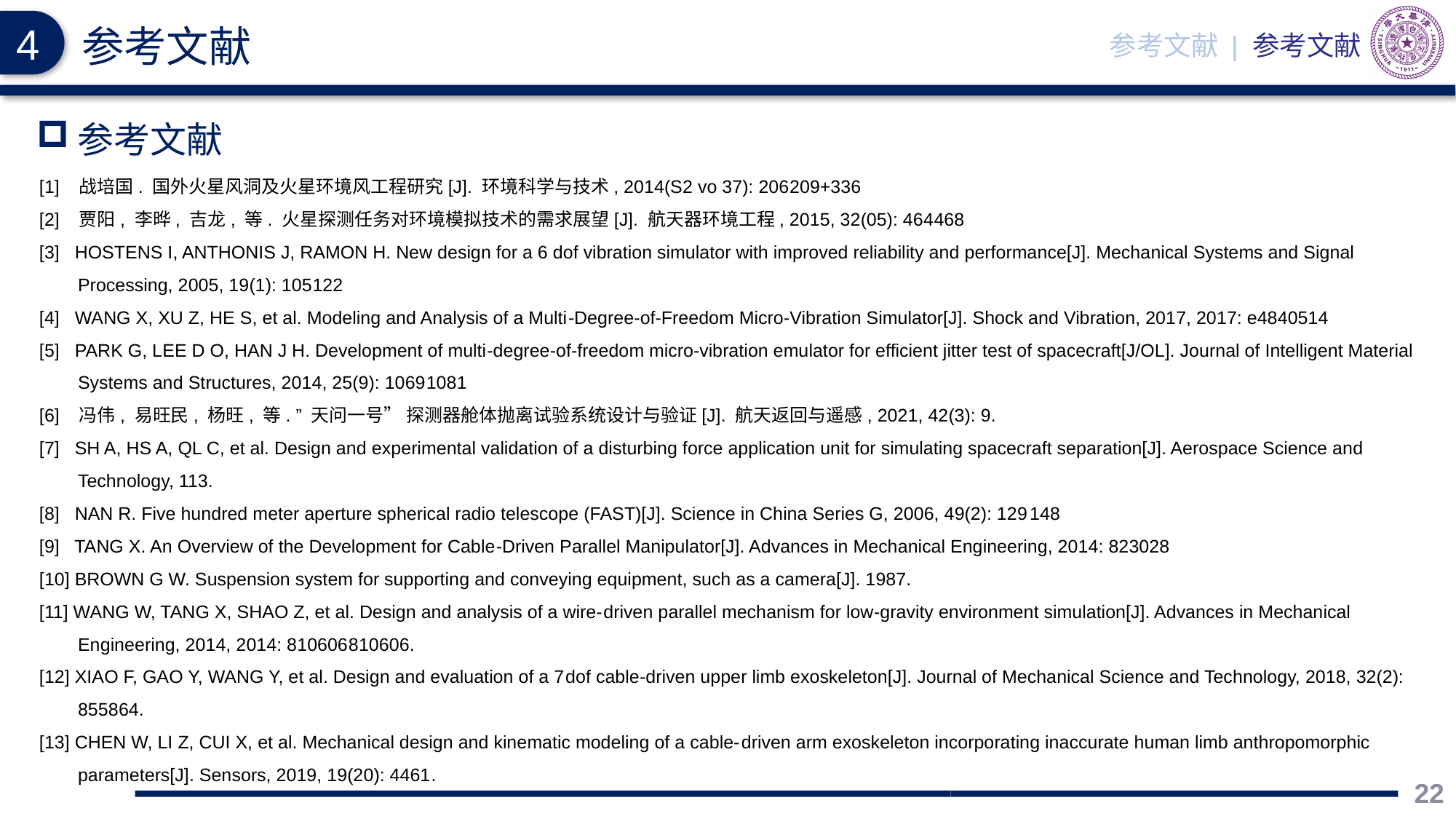

4
参考文献
参考文献 | 参考文献
参考文献
[1]   战培国. 国外火星风洞及火星环境风工程研究[J]. 环境科学与技术, 2014(S2 vo 37): 206­209+336
[2]   贾阳, 李晔, 吉龙, 等. 火星探测任务对环境模拟技术的需求展望[J]. 航天器环境工程, 2015, 32(05): 464­468
[3]   HOSTENS I, ANTHONIS J, RAMON H. New design for a 6 dof vibration simulator with improved reliability and performance[J]. Mechanical Systems and Signal Processing, 2005, 19(1): 105­122
[4]   WANG X, XU Z, HE S, et al. Modeling and Analysis of a Multi­-Degree­-of-­Freedom Micro­-Vibration Simulator[J]. Shock and Vibration, 2017, 2017: e4840514
[5]   PARK G, LEE D O, HAN J H. Development of multi­-degree­-of-­freedom micro-vibration emulator for efficient jitter test of spacecraft[J/OL]. Journal of Intelligent Material Systems and Structures, 2014, 25(9): 1069­1081
[6]   冯伟, 易旺民, 杨旺, 等. ” 天问一号” 探测器舱体抛离试验系统设计与验证[J]. 航天返回与遥感, 2021, 42(3): 9.
[7]   SH A, HS A, QL C, et al. Design and experimental validation of a disturbing force application unit for simulating spacecraft separation[J]. Aerospace Science and Technology, 113.
[8]   NAN R. Five hundred meter aperture spherical radio telescope (FAST)[J]. Science in China Series G, 2006, 49(2): 129­148
[9]   TANG X. An Overview of the Development for Cable­-Driven Parallel Manipulator[J]. Advances in Mechanical Engineering, 2014: 823028
[10] BROWN G W. Suspension system for supporting and conveying equipment, such as a camera[J]. 1987.
[11] WANG W, TANG X, SHAO Z, et al. Design and analysis of a wire-­driven parallel mechanism for low­-gravity environment simulation[J]. Advances in Mechanical Engineering, 2014, 2014: 810606­810606.
[12] XIAO F, GAO Y, WANG Y, et al. Design and evaluation of a 7­dof cable­-driven upper limb exoskeleton[J]. Journal of Mechanical Science and Technology, 2018, 32(2): 855­864.
[13] CHEN W, LI Z, CUI X, et al. Mechanical design and kinematic modeling of a cable-­driven arm exoskeleton incorporating inaccurate human limb anthropomorphic parameters[J]. Sensors, 2019, 19(20): 4461­.
22